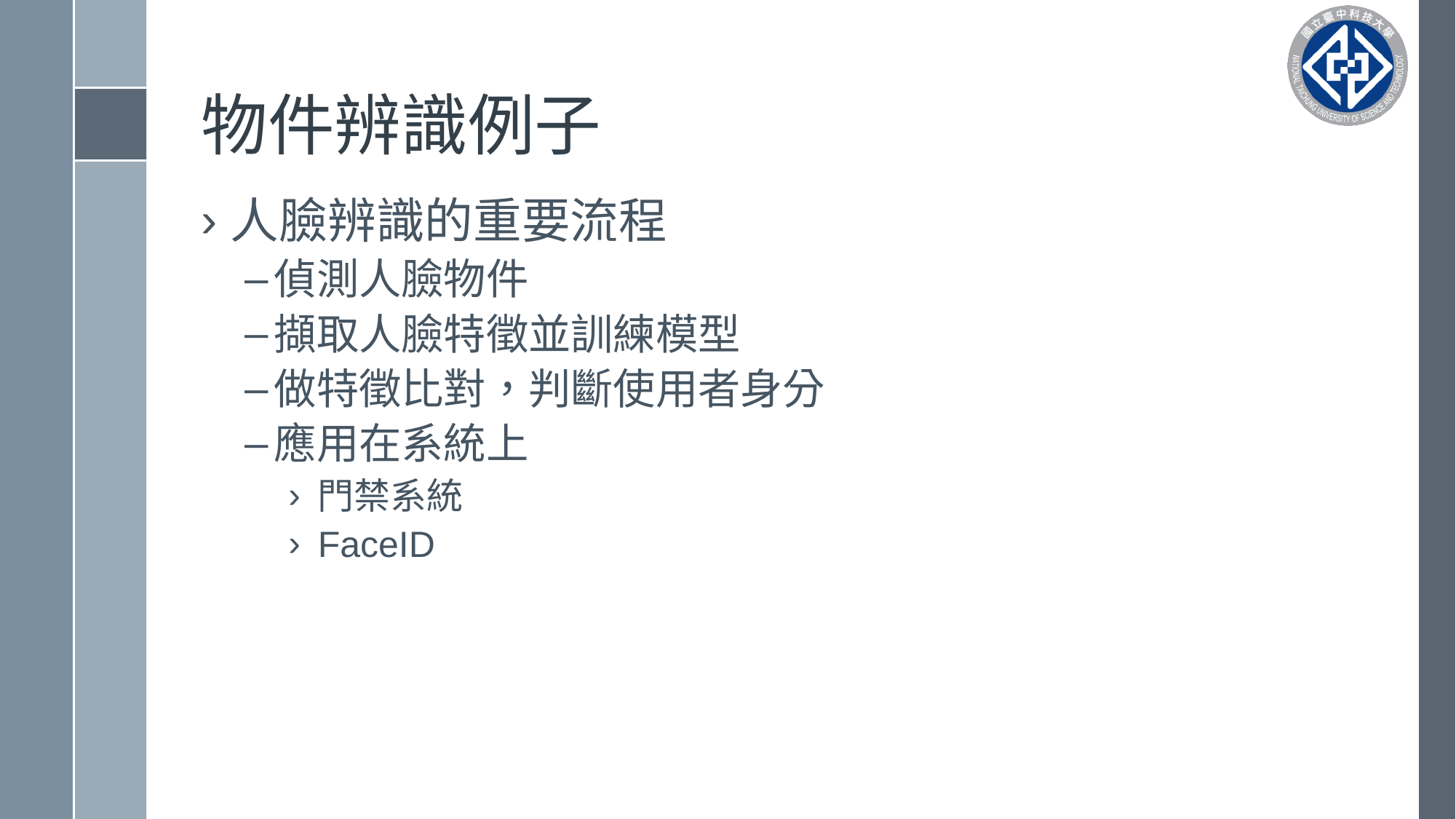

# 物件辨識例子
人臉辨識的重要流程
偵測人臉物件
擷取人臉特徵並訓練模型
做特徵比對，判斷使用者身分
應用在系統上
門禁系統
FaceID